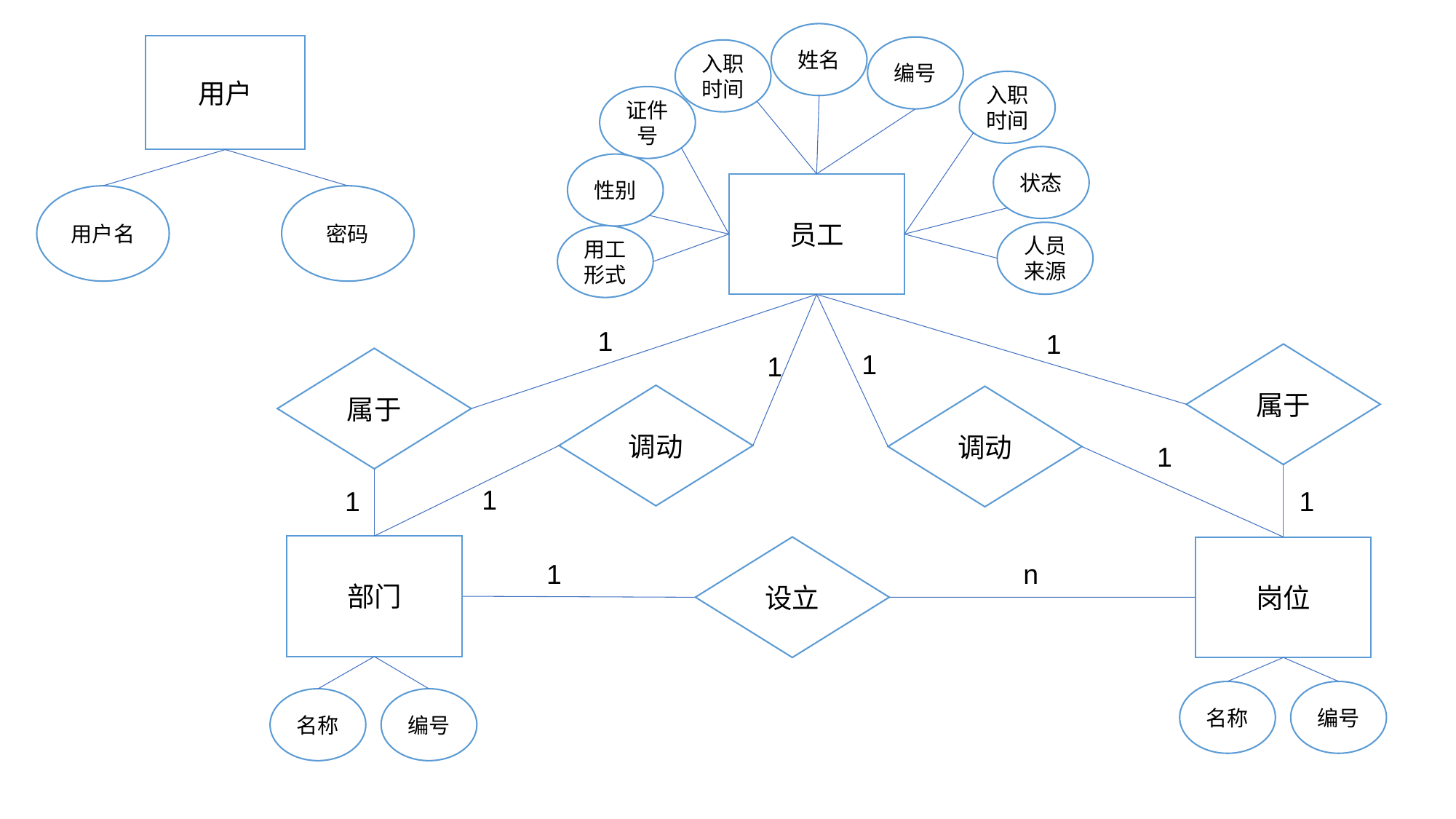

姓名
编号
入职时间
入职时间
证件号
状态
性别
员工
人员来源
用工形式
用户
用户名
密码
1
1
1
1
属于
属于
调动
调动
1
1
1
1
部门
设立
岗位
名称
编号
1
n
名称
编号